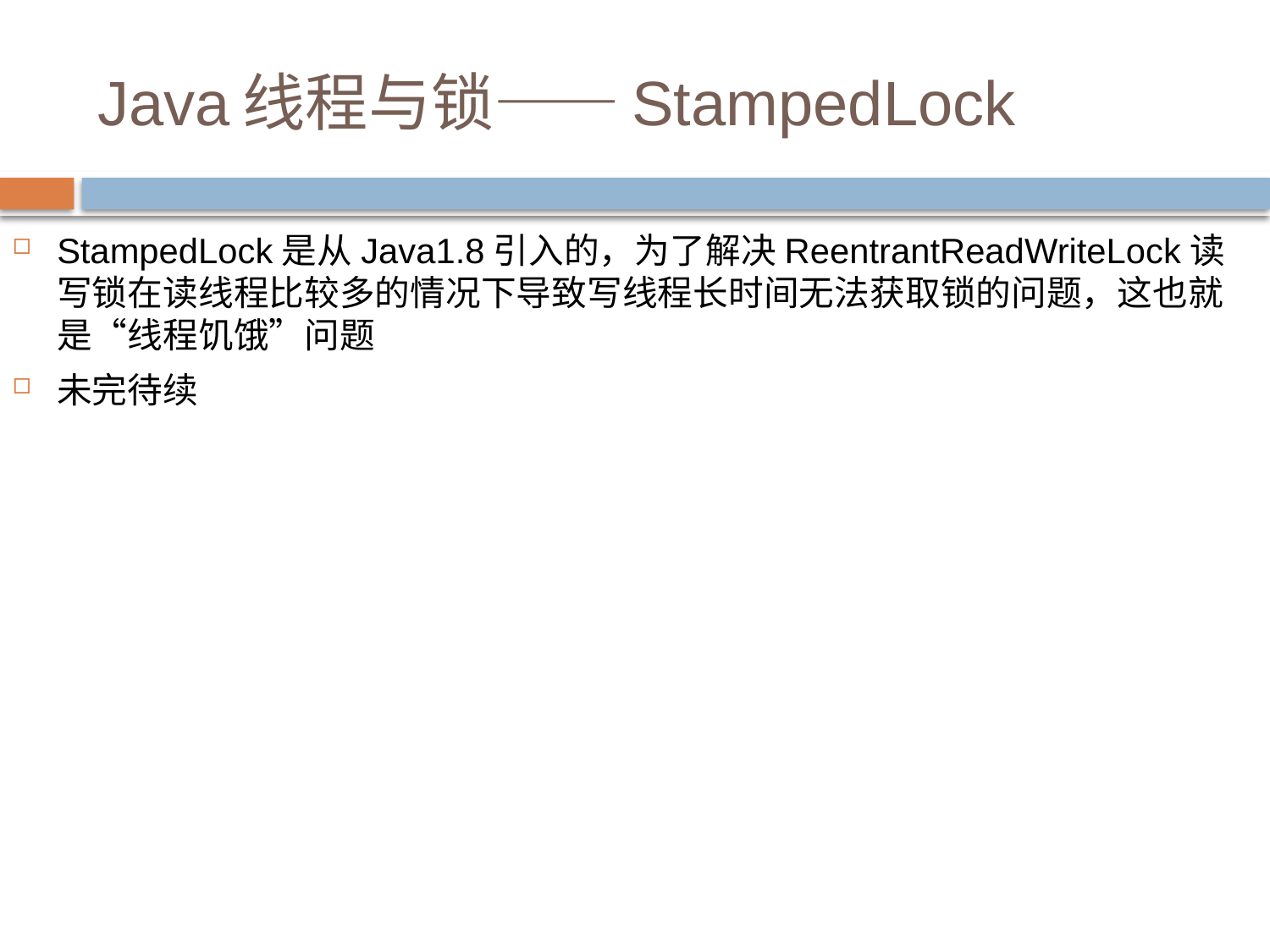

# Java线程与锁——StampedLock
StampedLock是从Java1.8引入的，为了解决ReentrantReadWriteLock读写锁在读线程比较多的情况下导致写线程长时间无法获取锁的问题，这也就是“线程饥饿”问题
未完待续